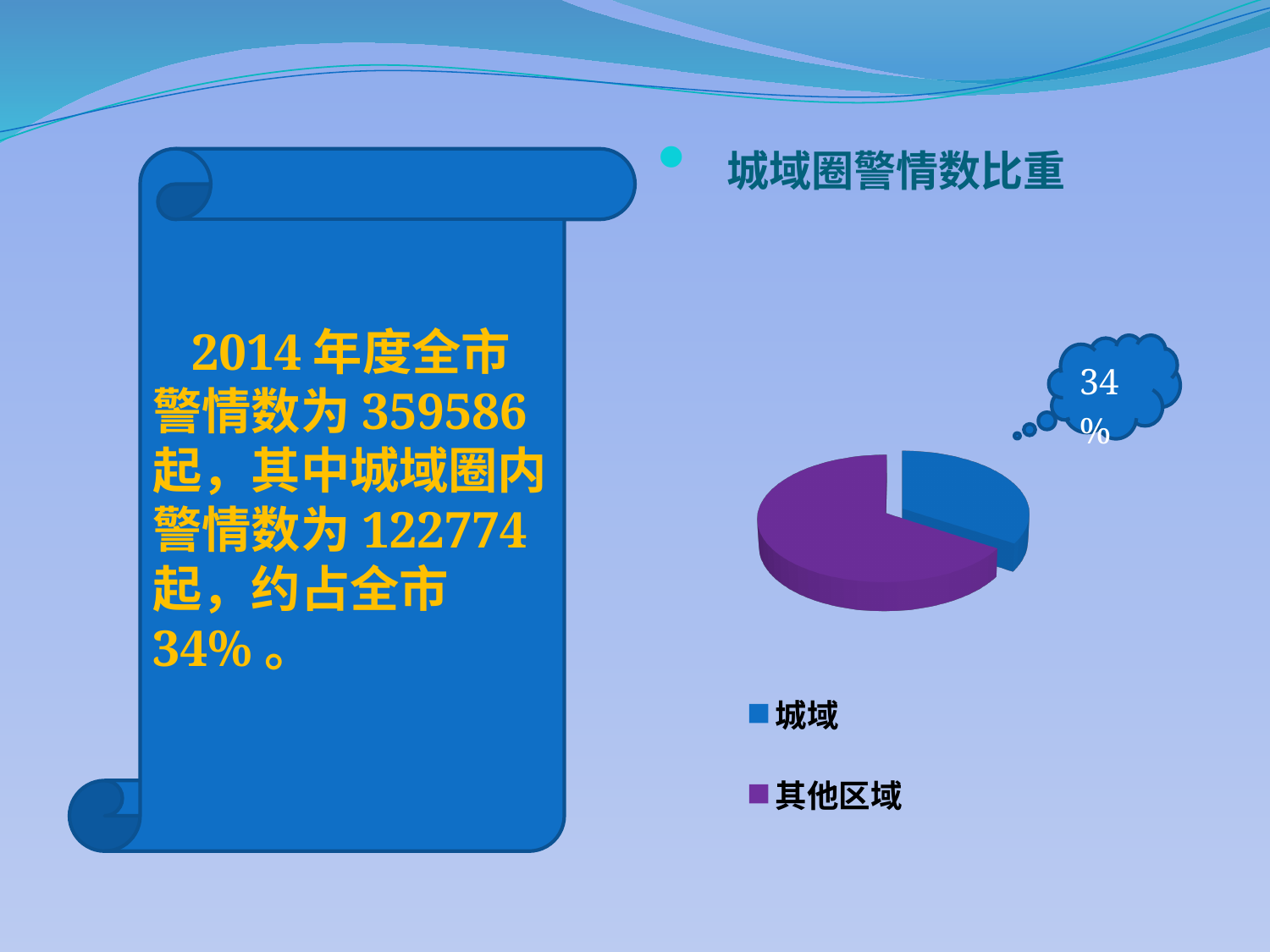

城域圈警情数比重

   2014年度全市警情数为359586起，其中城域圈内警情数为122774起，约占全市34%。

[unsupported chart]